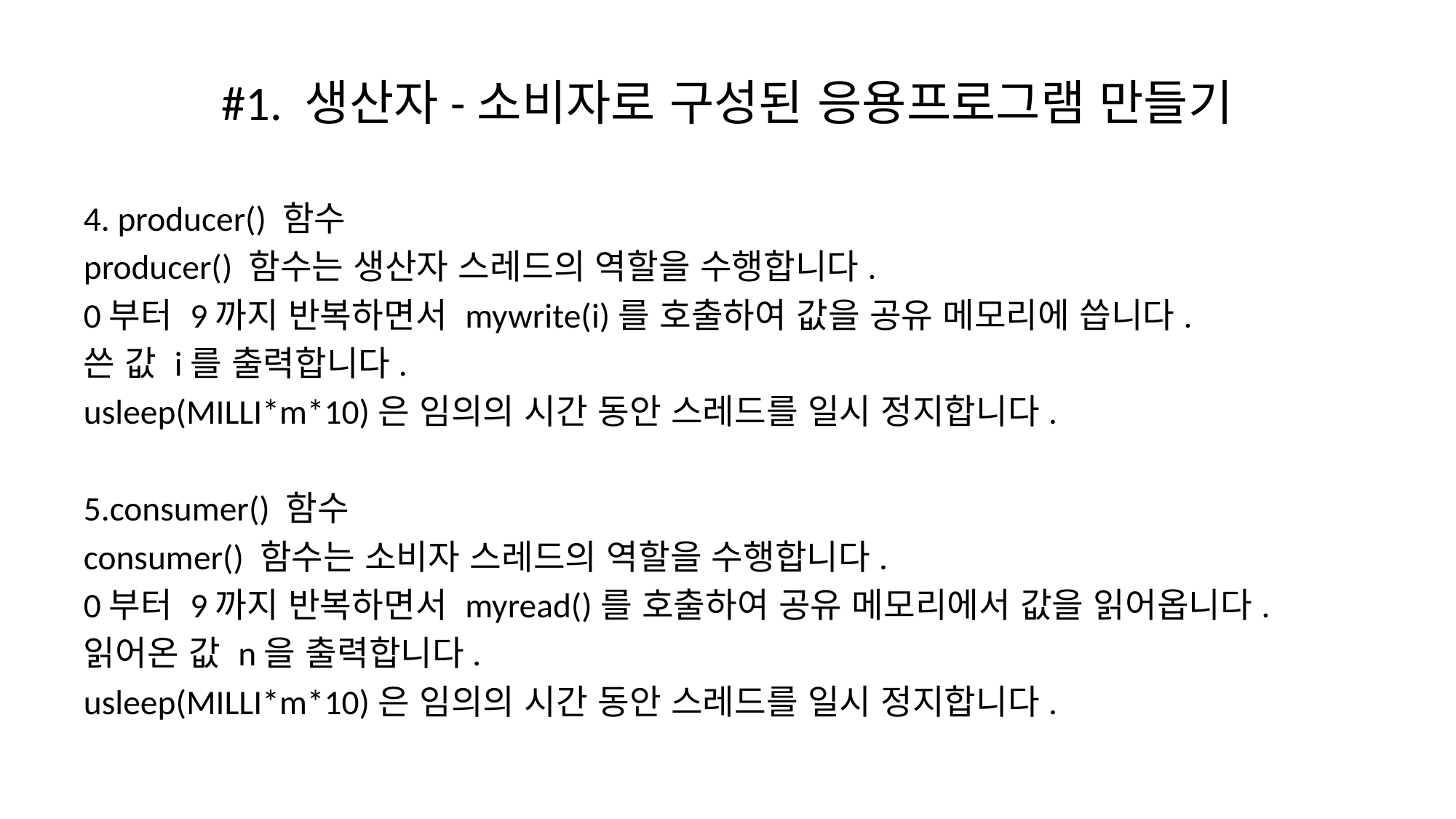

# #1. 생산자-소비자로 구성된 응용프로그램 만들기
4. producer() 함수
producer() 함수는 생산자 스레드의 역할을 수행합니다.
0부터 9까지 반복하면서 mywrite(i)를 호출하여 값을 공유 메모리에 씁니다.
쓴 값 i를 출력합니다.
usleep(MILLI*m*10)은 임의의 시간 동안 스레드를 일시 정지합니다.

5.consumer() 함수
consumer() 함수는 소비자 스레드의 역할을 수행합니다.
0부터 9까지 반복하면서 myread()를 호출하여 공유 메모리에서 값을 읽어옵니다.
읽어온 값 n을 출력합니다.
usleep(MILLI*m*10)은 임의의 시간 동안 스레드를 일시 정지합니다.